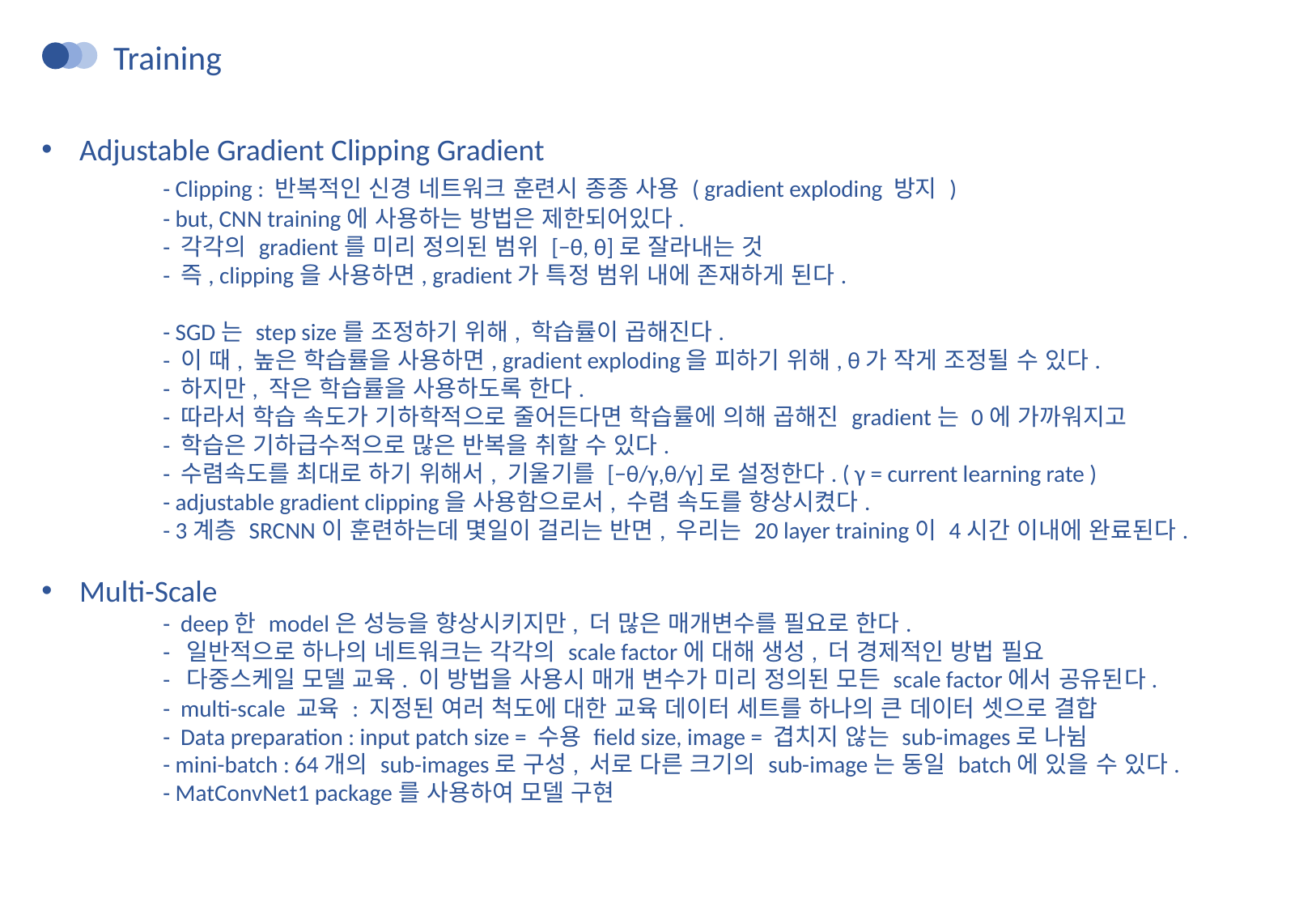

Training

Adjustable Gradient Clipping Gradient
	- Clipping : 반복적인 신경 네트워크 훈련시 종종 사용 ( gradient exploding 방지 )
	- but, CNN training에 사용하는 방법은 제한되어있다.
	- 각각의 gradient를 미리 정의된 범위 [−θ, θ]로 잘라내는 것
	- 즉, clipping을 사용하면, gradient가 특정 범위 내에 존재하게 된다.

	- SGD는 step size를 조정하기 위해, 학습률이 곱해진다.
	- 이 때, 높은 학습률을 사용하면, gradient exploding을 피하기 위해, θ가 작게 조정될 수 있다.
	- 하지만, 작은 학습률을 사용하도록 한다.
	- 따라서 학습 속도가 기하학적으로 줄어든다면 학습률에 의해 곱해진 gradient는 0에 가까워지고
	- 학습은 기하급수적으로 많은 반복을 취할 수 있다.
	- 수렴속도를 최대로 하기 위해서, 기울기를 [−θ/γ,θ/γ]로 설정한다. ( γ = current learning rate )
	- adjustable gradient clipping을 사용함으로서, 수렴 속도를 향상시켰다.
	- 3계층 SRCNN이 훈련하는데 몇일이 걸리는 반면, 우리는 20 layer training이 4시간 이내에 완료된다.

Multi-Scale
	-  deep한 model은 성능을 향상시키지만, 더 많은 매개변수를 필요로 한다.
	-  일반적으로 하나의 네트워크는 각각의 scale factor에 대해 생성, 더 경제적인 방법 필요
	-  다중스케일 모델 교육. 이 방법을 사용시 매개 변수가 미리 정의된 모든 scale factor에서 공유된다.
	-  multi-scale 교육 : 지정된 여러 척도에 대한 교육 데이터 세트를 하나의 큰 데이터 셋으로 결합
	-  Data preparation : input patch size = 수용 field size, image = 겹치지 않는 sub-images로 나뉨
	- mini-batch : 64개의 sub-images로 구성, 서로 다른 크기의 sub-image는 동일 batch에 있을 수 있다.
	- MatConvNet1 package를 사용하여 모델 구현